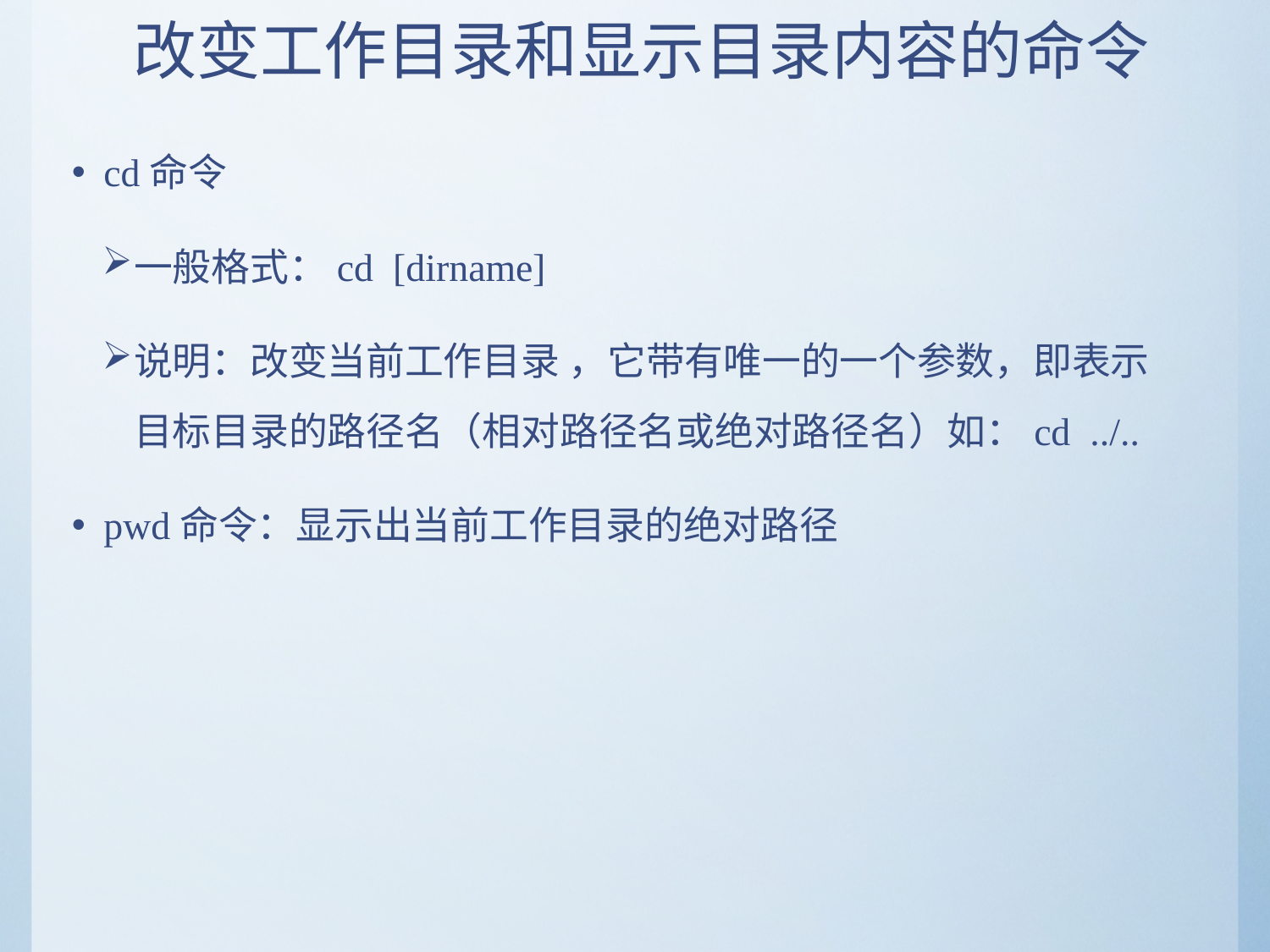

# 改变工作目录和显示目录内容的命令
cd命令
一般格式：cd  [dirname]
说明：改变当前工作目录 ，它带有唯一的一个参数，即表示目标目录的路径名（相对路径名或绝对路径名）如：cd  ../..
pwd命令：显示出当前工作目录的绝对路径